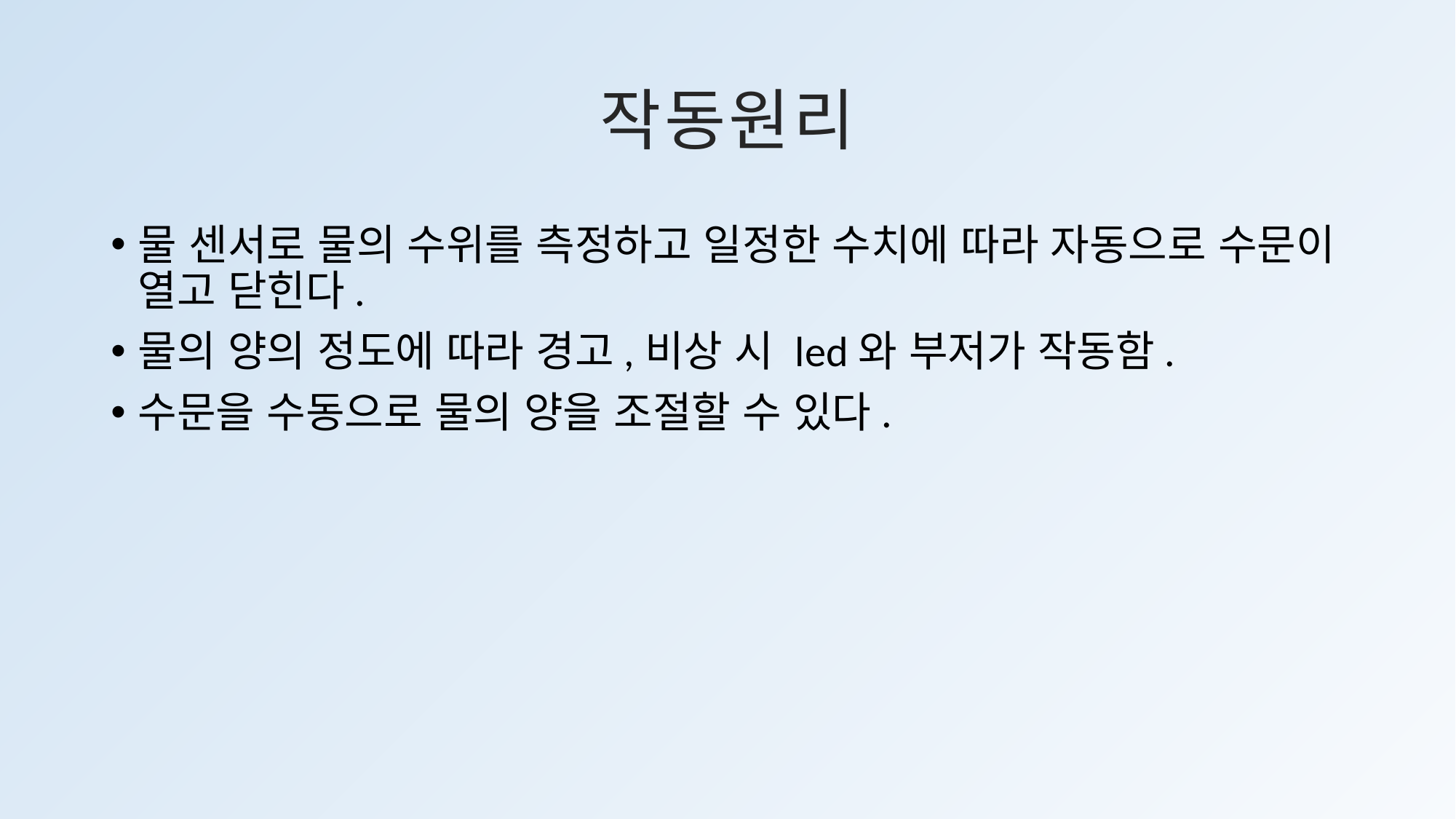

# 작동원리
물 센서로 물의 수위를 측정하고 일정한 수치에 따라 자동으로 수문이 열고 닫힌다.
물의 양의 정도에 따라 경고,비상 시 led와 부저가 작동함.
수문을 수동으로 물의 양을 조절할 수 있다.